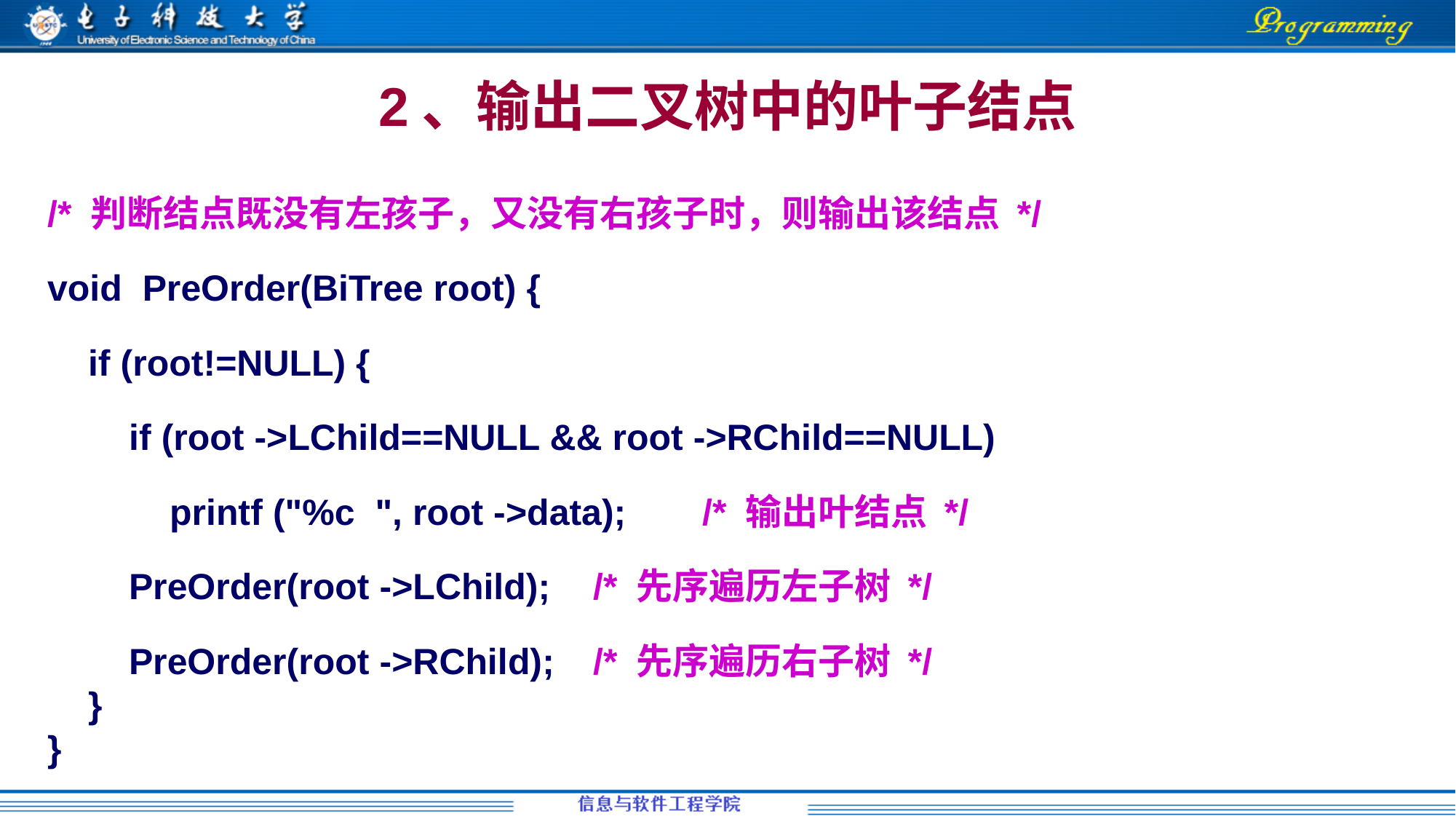

# 2、输出二叉树中的叶子结点
/* 判断结点既没有左孩子，又没有右孩子时，则输出该结点 */
void  PreOrder(BiTree root) {
    if (root!=NULL) {
        if (root ->LChild==NULL && root ->RChild==NULL)
            printf ("%c  ", root ->data); 	/* 输出叶结点 */
        PreOrder(root ->LChild); 	/* 先序遍历左子树 */
        PreOrder(root ->RChild); 	/* 先序遍历右子树 */
    }
}